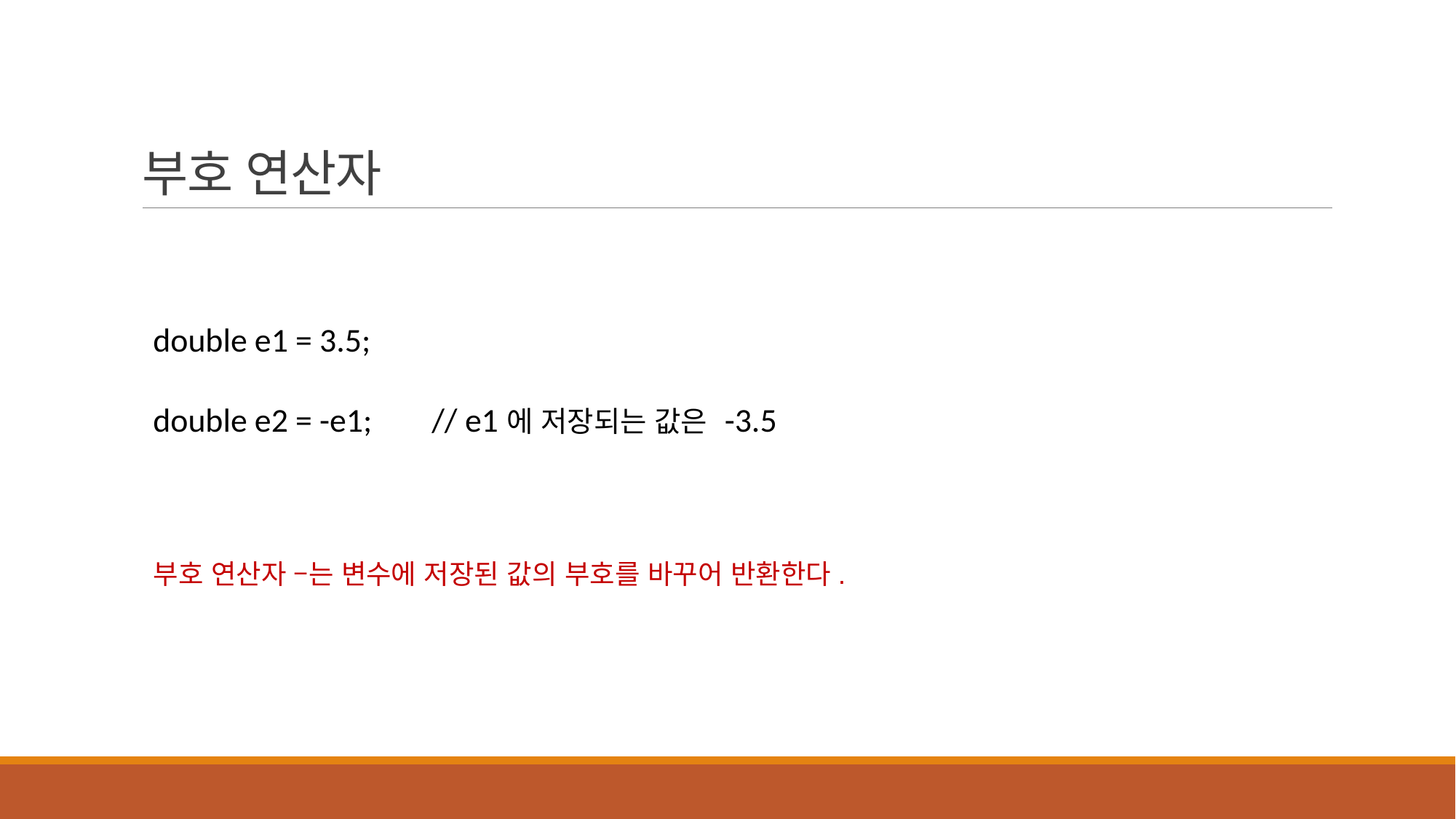

부호 연산자
double e1 = 3.5;
double e2 = -e1;        // e1에 저장되는 값은 -3.5
부호 연산자 –는 변수에 저장된 값의 부호를 바꾸어 반환한다.